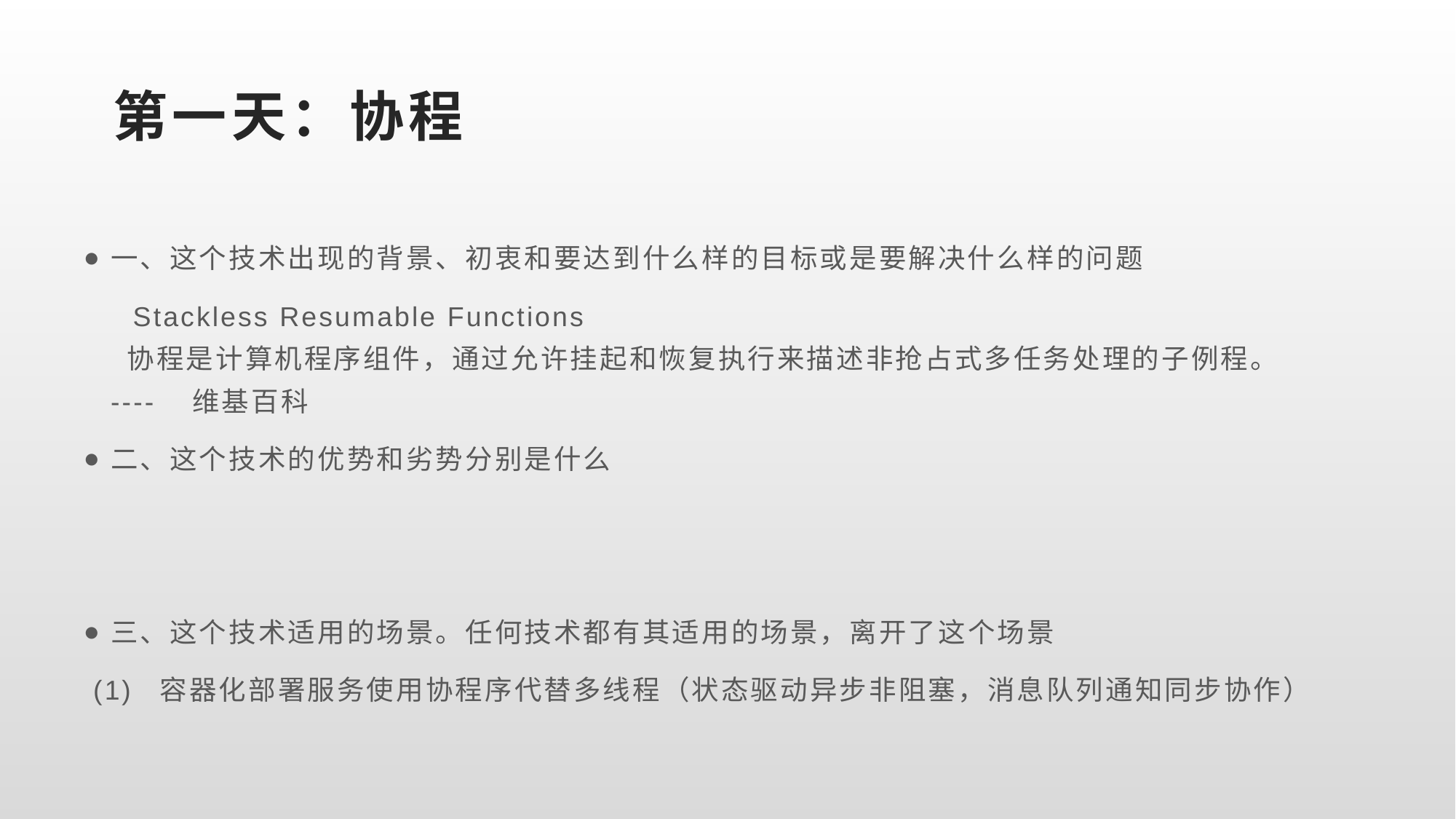

# 第一天：协程

一、这个技术出现的背景、初衷和要达到什么样的目标或是要解决什么样的问题
     Stackless Resumable Functions
 协程是计算机程序组件，通过允许挂起和恢复执行来描述非抢占式多任务处理的子例程。     ----   维基百科
二、这个技术的优势和劣势分别是什么

三、这个技术适用的场景。任何技术都有其适用的场景，离开了这个场景
 (1)  容器化部署服务使用协程序代替多线程（状态驱动异步非阻塞，消息队列通知同步协作）